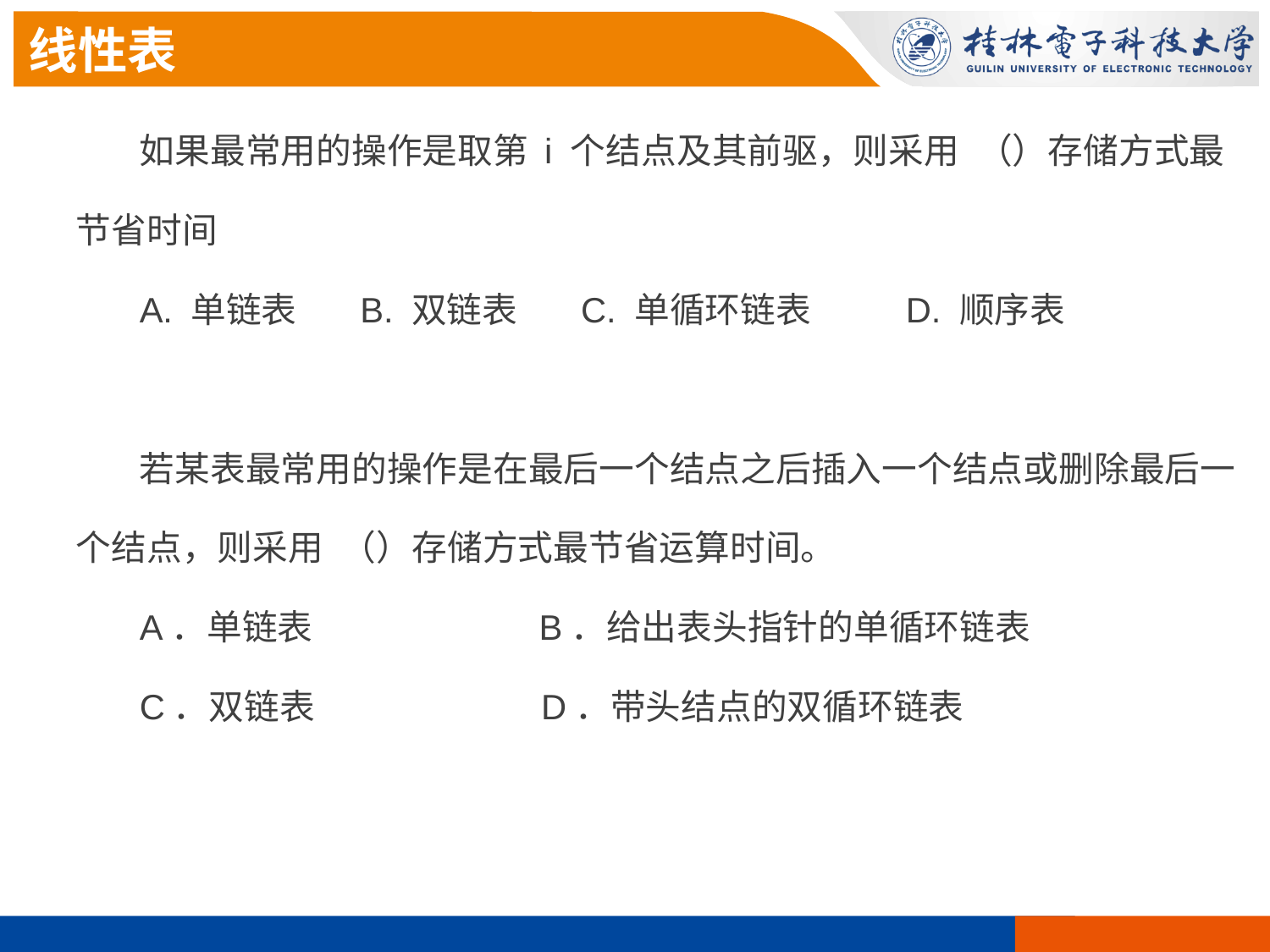

线性表
如果最常用的操作是取第 i 个结点及其前驱，则采用 （）存储方式最节省时间
A. 单链表       B. 双链表       C. 单循环链表           D. 顺序表

若某表最常用的操作是在最后一个结点之后插入一个结点或删除最后一个结点，则采用 （）存储方式最节省运算时间。
A．单链表                        B．给出表头指针的单循环链表
C．双链表                        D．带头结点的双循环链表